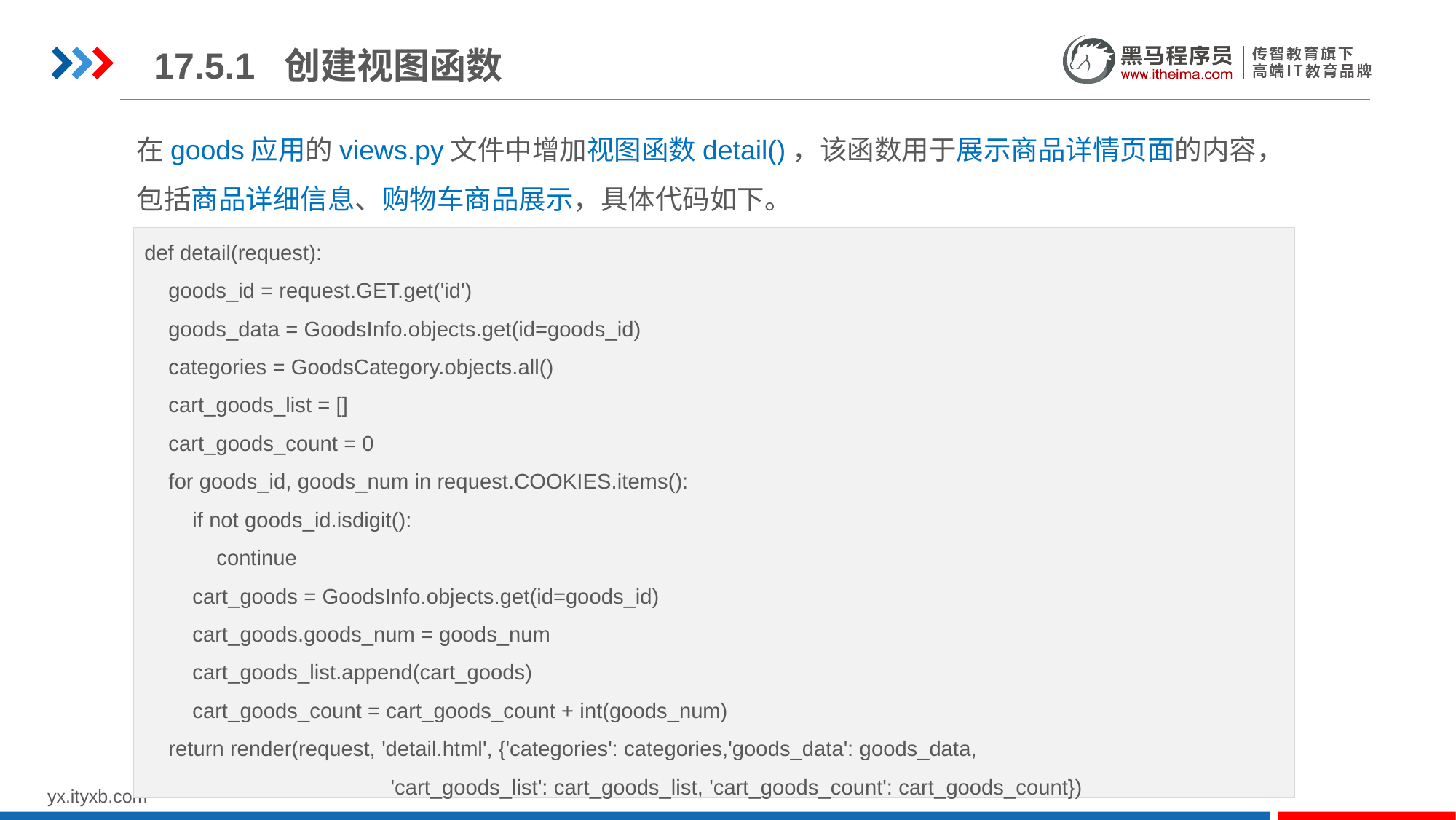

17.5.1  创建视图函数
在goods应用的views.py文件中增加视图函数detail()，该函数用于展示商品详情页面的内容，包括商品详细信息、购物车商品展示，具体代码如下。
def detail(request):
    goods_id = request.GET.get('id')
    goods_data = GoodsInfo.objects.get(id=goods_id)
    categories = GoodsCategory.objects.all()
    cart_goods_list = []
    cart_goods_count = 0
    for goods_id, goods_num in request.COOKIES.items():
        if not goods_id.isdigit():
            continue
        cart_goods = GoodsInfo.objects.get(id=goods_id)
        cart_goods.goods_num = goods_num
        cart_goods_list.append(cart_goods)
        cart_goods_count = cart_goods_count + int(goods_num)
    return render(request, 'detail.html', {'categories': categories,'goods_data': goods_data,
                                         'cart_goods_list': cart_goods_list, 'cart_goods_count': cart_goods_count})